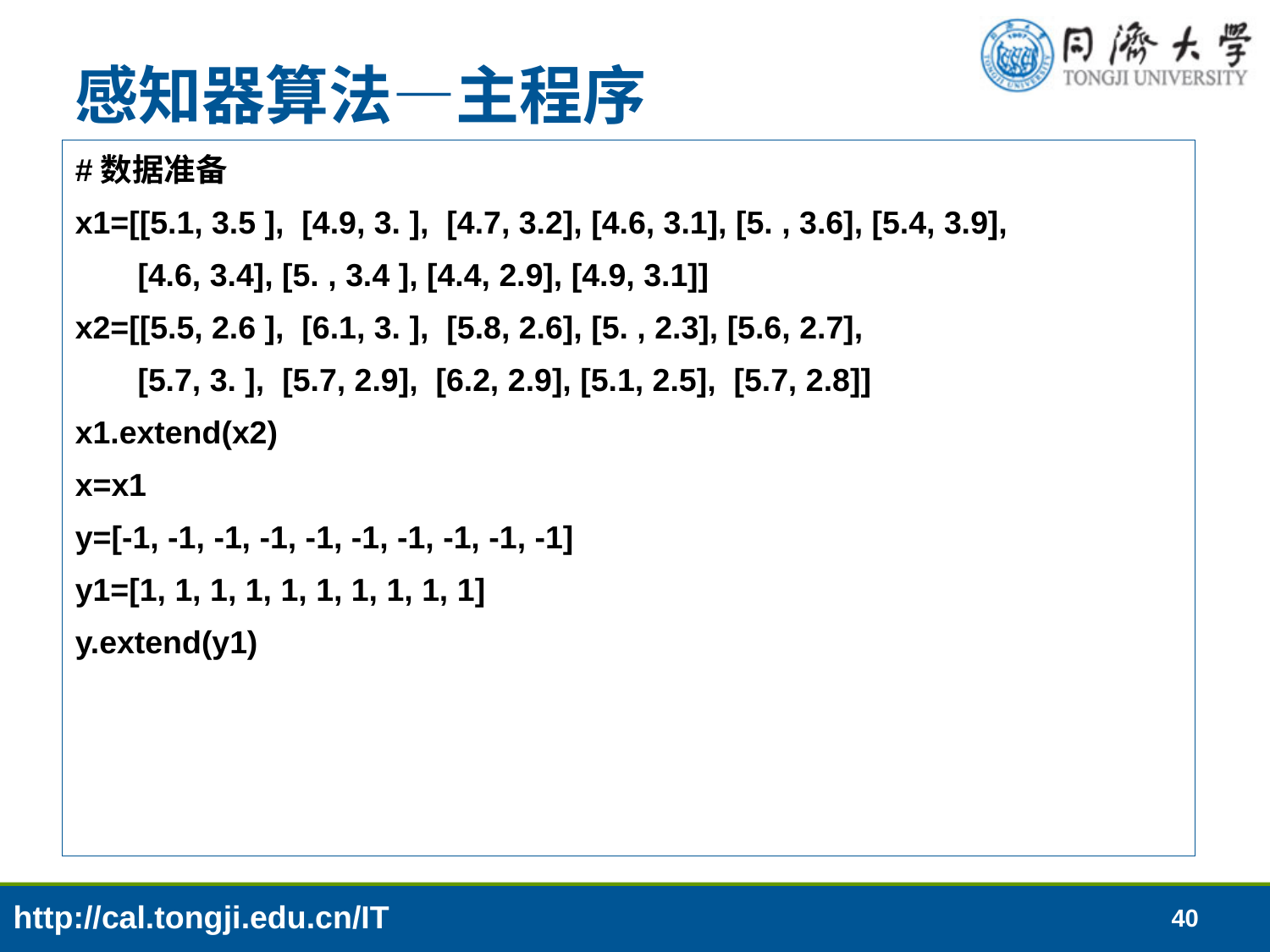

# 感知器算法—主程序
#数据准备
x1=[[5.1, 3.5 ],  [4.9, 3. ],  [4.7, 3.2], [4.6, 3.1], [5. , 3.6], [5.4, 3.9],
       [4.6, 3.4], [5. , 3.4 ], [4.4, 2.9], [4.9, 3.1]]
x2=[[5.5, 2.6 ],  [6.1, 3. ],  [5.8, 2.6], [5. , 2.3], [5.6, 2.7],
       [5.7, 3. ],  [5.7, 2.9],  [6.2, 2.9], [5.1, 2.5],  [5.7, 2.8]]
x1.extend(x2)
x=x1
y=[-1, -1, -1, -1, -1, -1, -1, -1, -1, -1]
y1=[1, 1, 1, 1, 1, 1, 1, 1, 1, 1]
y.extend(y1)